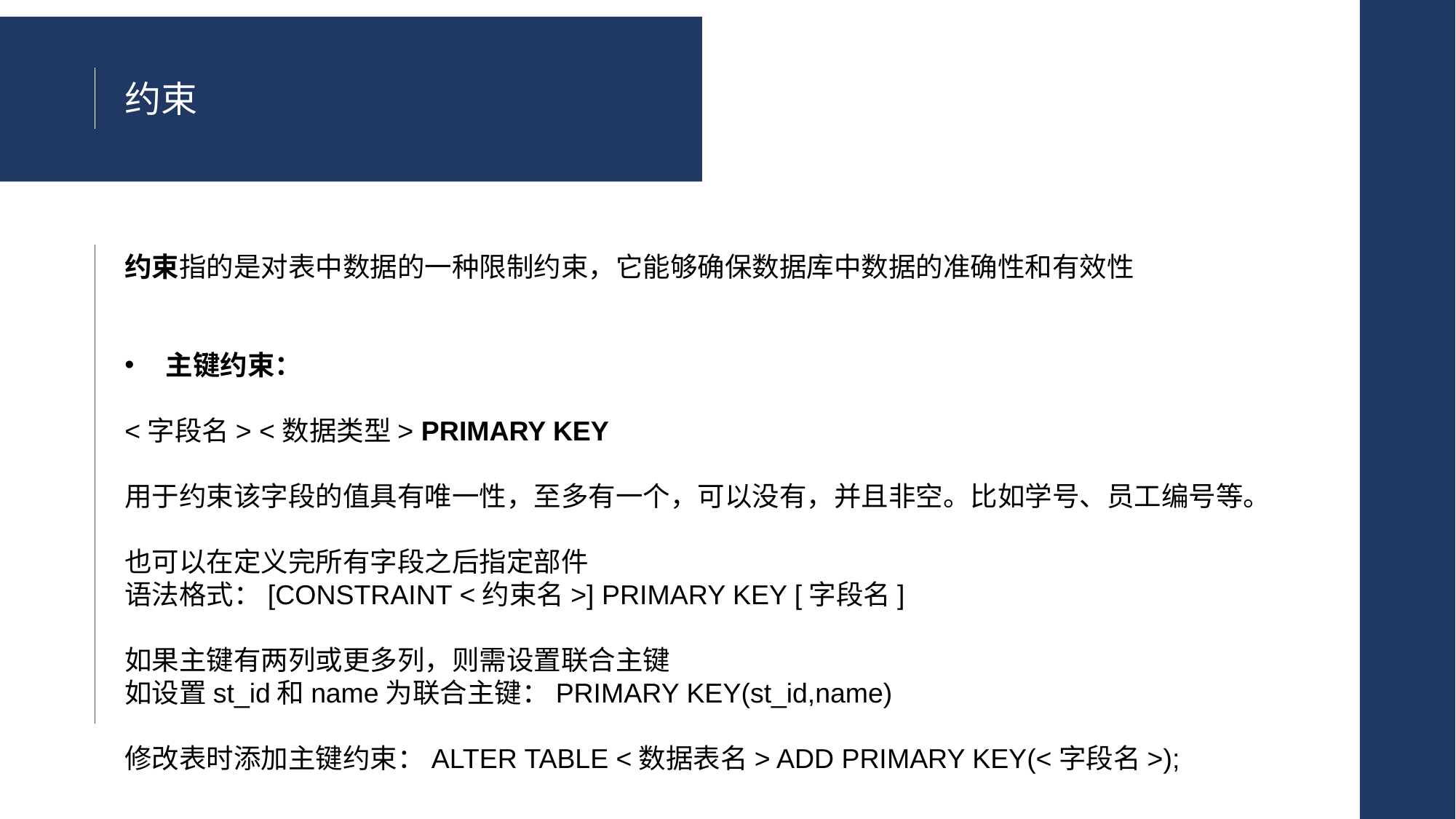

约束
约束指的是对表中数据的一种限制约束，它能够确保数据库中数据的准确性和有效性

主键约束：

<字段名> <数据类型> PRIMARY KEY

用于约束该字段的值具有唯一性，至多有一个，可以没有，并且非空。比如学号、员工编号等。

也可以在定义完所有字段之后指定部件
语法格式：[CONSTRAINT <约束名>] PRIMARY KEY [字段名]

如果主键有两列或更多列，则需设置联合主键
如设置st_id和name为联合主键：PRIMARY KEY(st_id,name)

修改表时添加主键约束：ALTER TABLE <数据表名> ADD PRIMARY KEY(<字段名>);